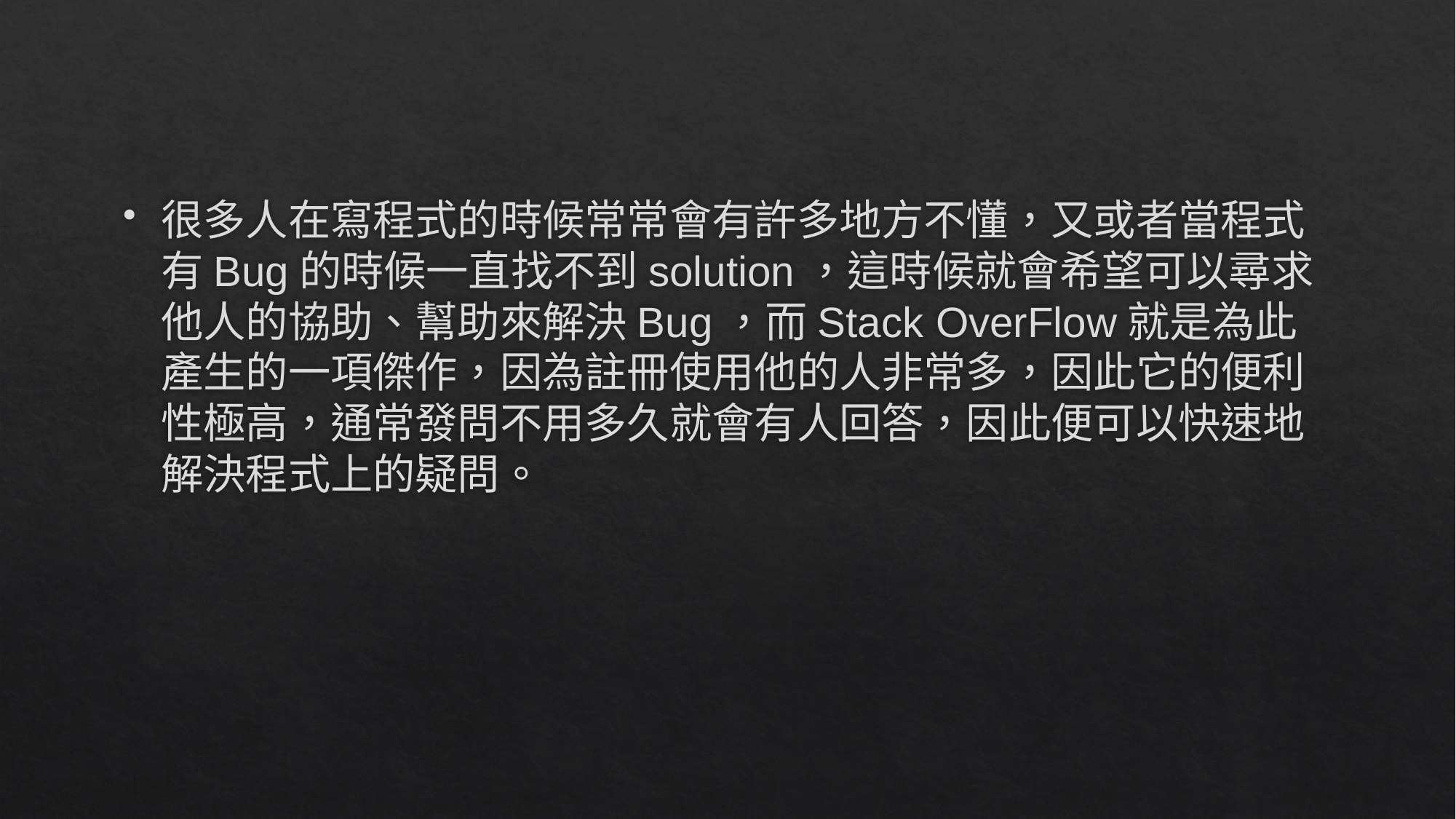

很多人在寫程式的時候常常會有許多地方不懂，又或者當程式有Bug的時候一直找不到solution，這時候就會希望可以尋求他人的協助、幫助來解決Bug，而Stack OverFlow就是為此產生的一項傑作，因為註冊使用他的人非常多，因此它的便利性極高，通常發問不用多久就會有人回答，因此便可以快速地解決程式上的疑問。